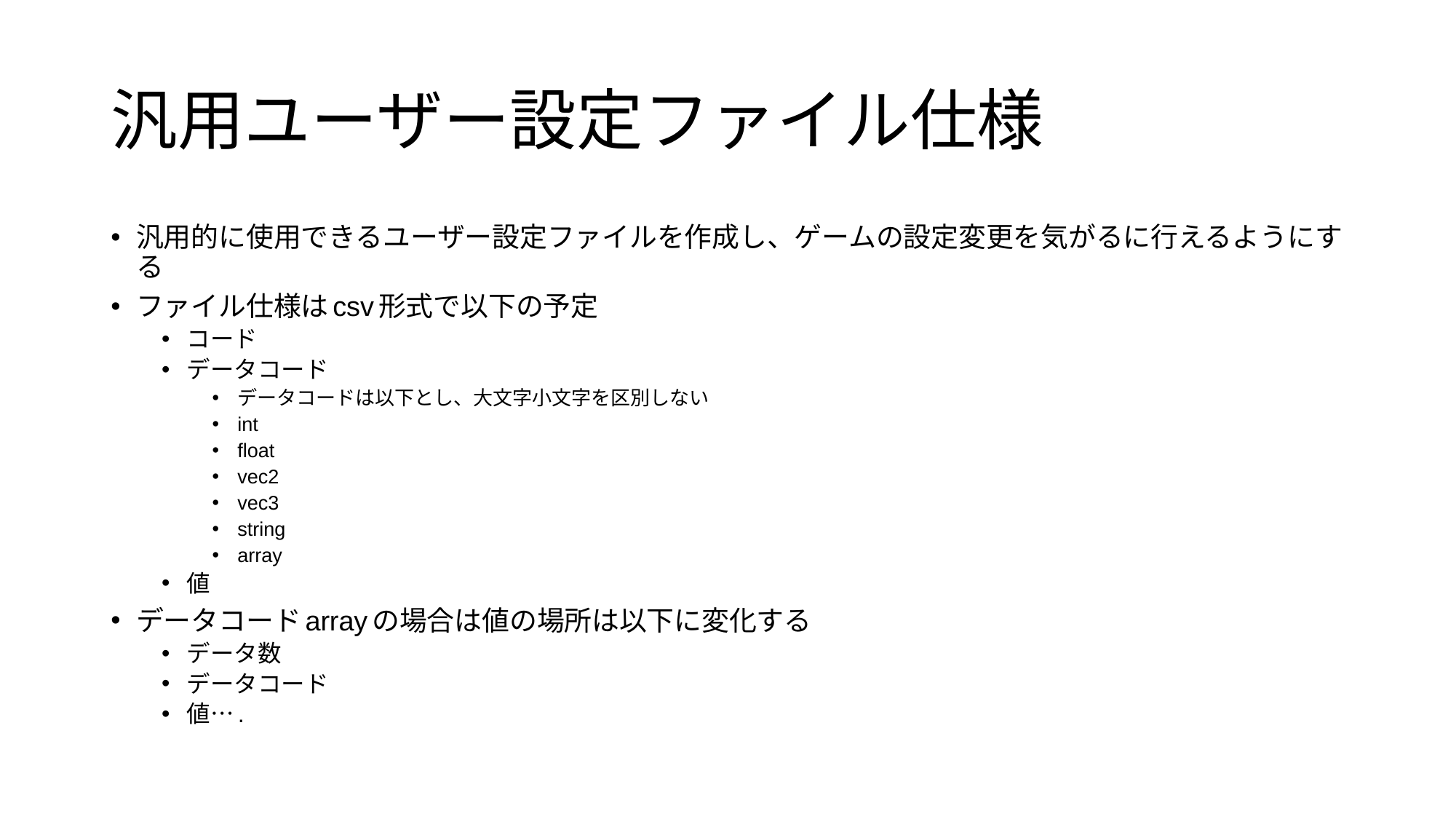

# 汎用ユーザー設定ファイル仕様
汎用的に使用できるユーザー設定ファイルを作成し、ゲームの設定変更を気がるに行えるようにする
ファイル仕様はcsv形式で以下の予定
コード
データコード
データコードは以下とし、大文字小文字を区別しない
int
float
vec2
vec3
string
array
値
データコードarrayの場合は値の場所は以下に変化する
データ数
データコード
値….